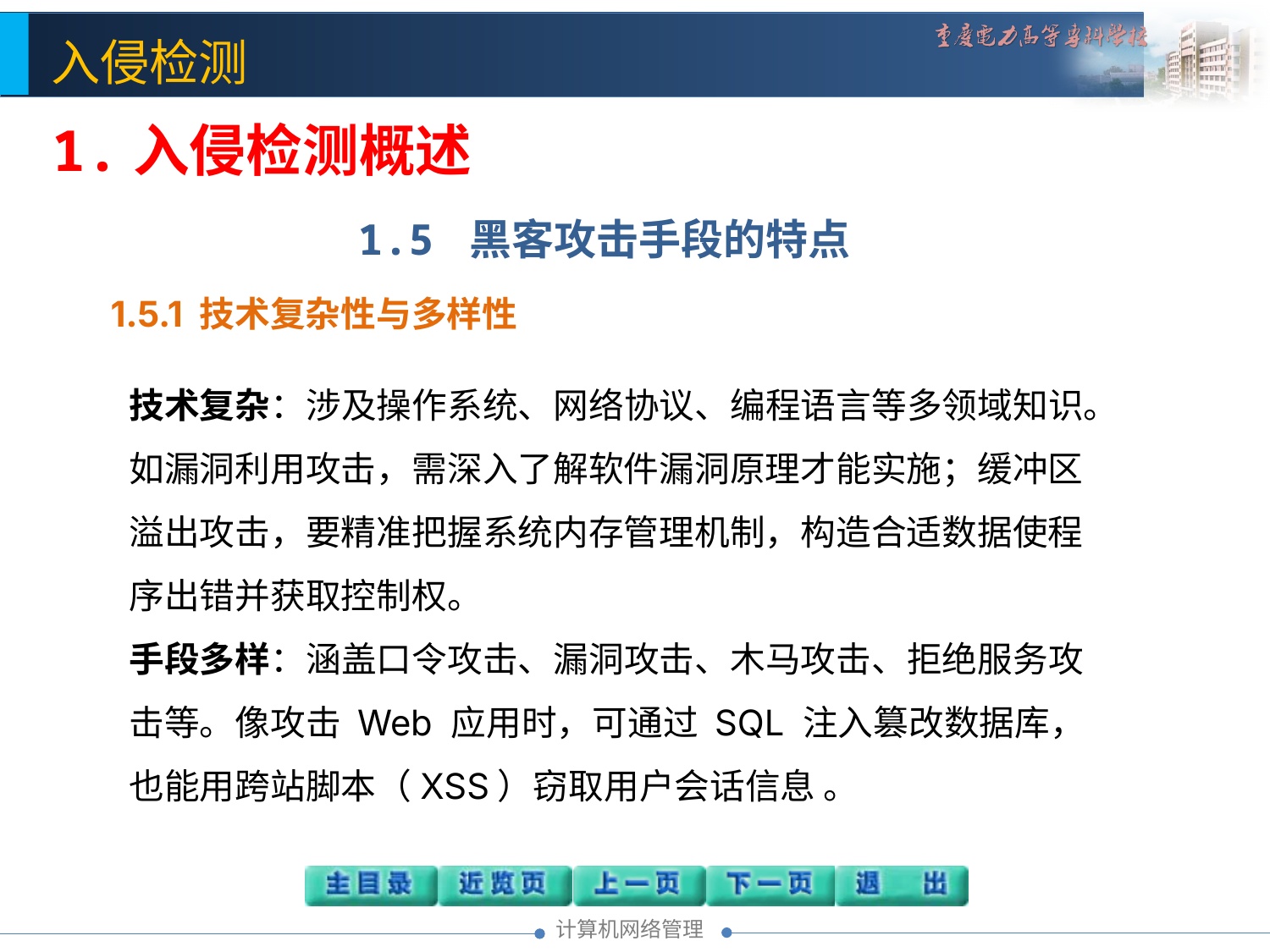

1.入侵检测概述
1.5 黑客攻击手段的特点
1.5.1 技术复杂性与多样性
技术复杂：涉及操作系统、网络协议、编程语言等多领域知识。如漏洞利用攻击，需深入了解软件漏洞原理才能实施；缓冲区溢出攻击，要精准把握系统内存管理机制，构造合适数据使程序出错并获取控制权。
手段多样：涵盖口令攻击、漏洞攻击、木马攻击、拒绝服务攻击等。像攻击 Web 应用时，可通过 SQL 注入篡改数据库，也能用跨站脚本（XSS）窃取用户会话信息 。